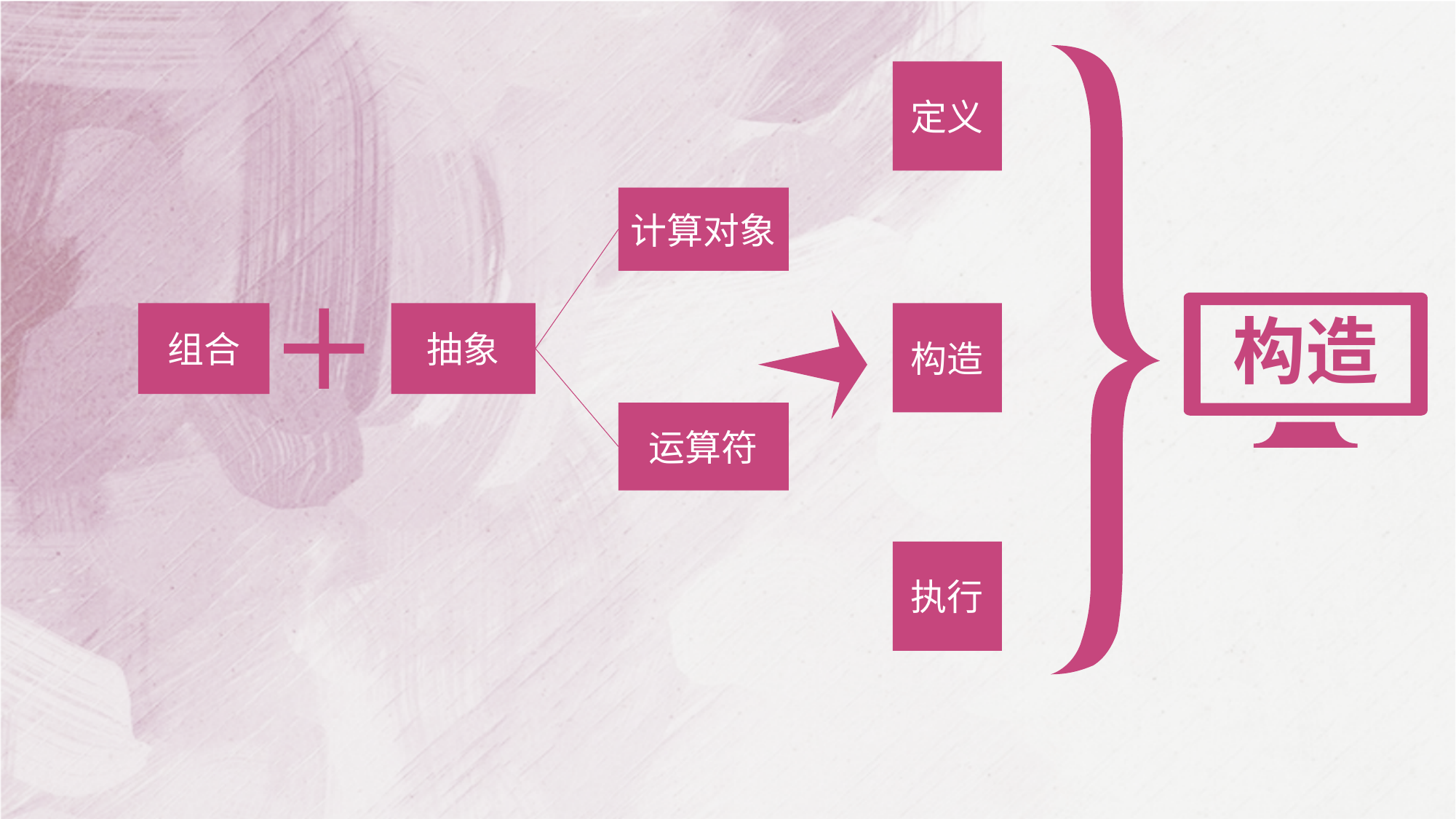

定义
计算对象
构造

组合
抽象
构造

运算符
执行